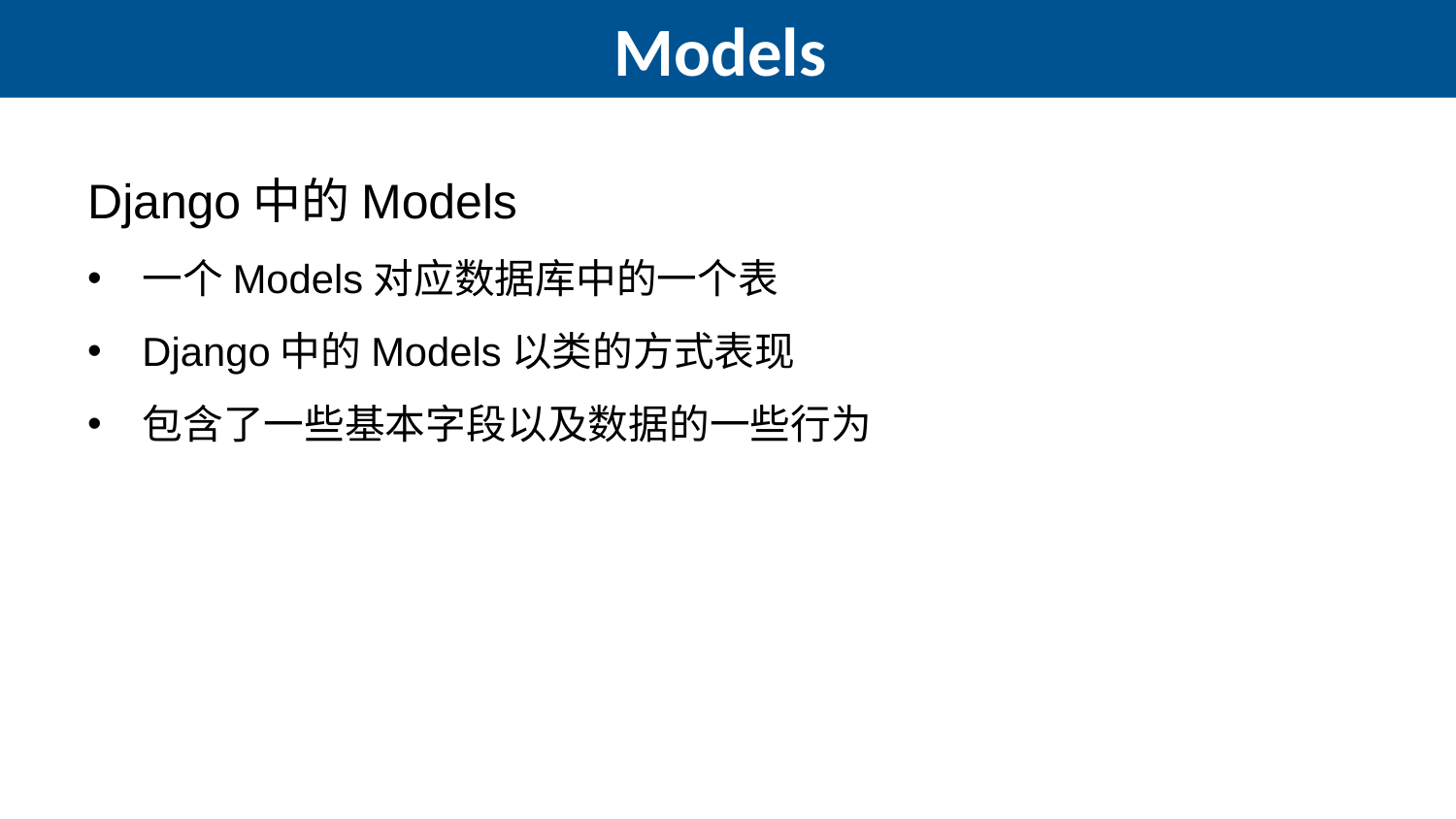

# Models
Django中的Models
一个Models对应数据库中的一个表
Django中的Models以类的方式表现
包含了一些基本字段以及数据的一些行为